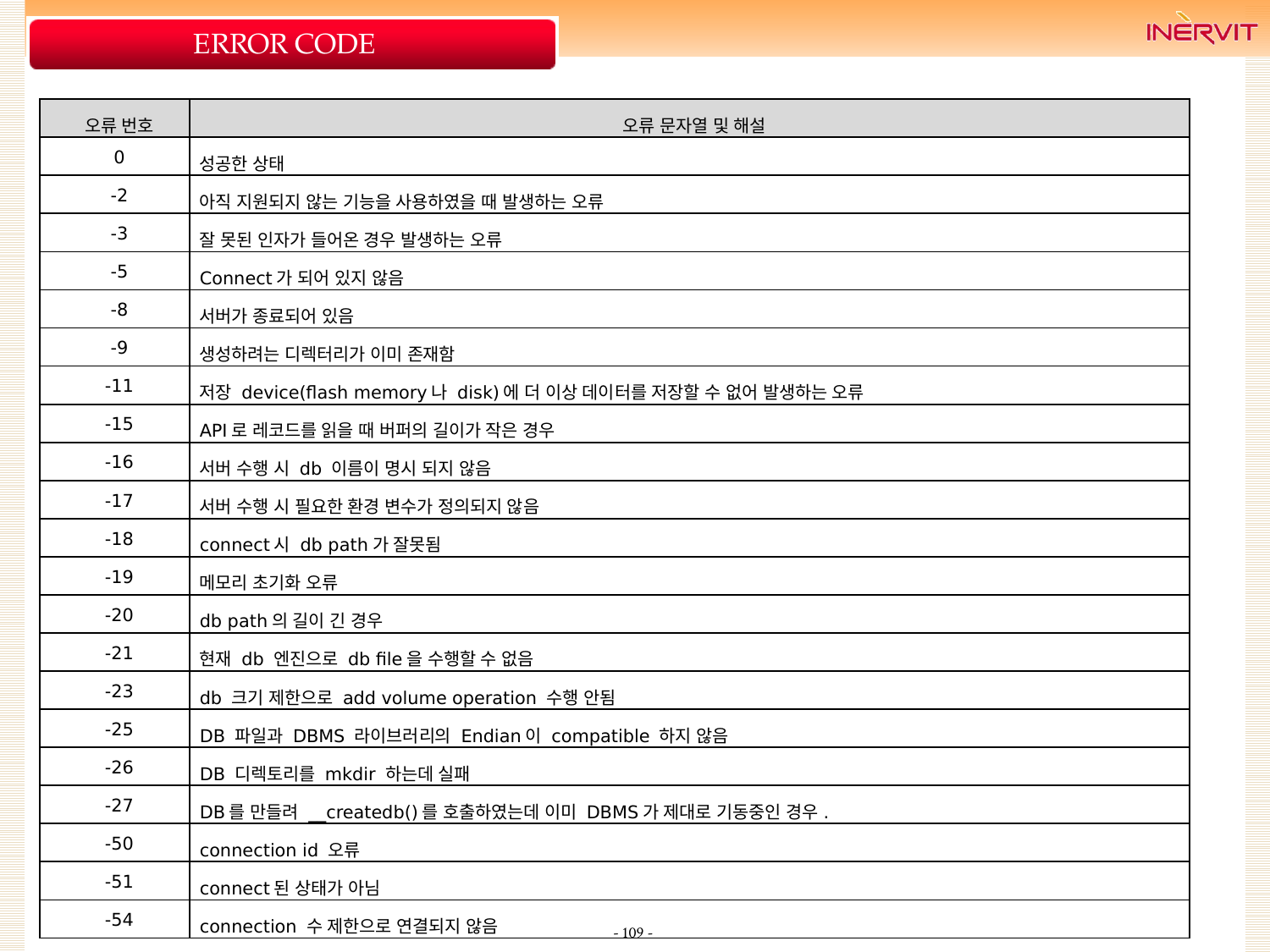

# ERROR CODE
| 오류 번호 | 오류 문자열 및 해설 |
| --- | --- |
| 0 | 성공한 상태 |
| -2 | 아직 지원되지 않는 기능을 사용하였을 때 발생하는 오류 |
| -3 | 잘 못된 인자가 들어온 경우 발생하는 오류 |
| -5 | Connect가 되어 있지 않음 |
| -8 | 서버가 종료되어 있음 |
| -9 | 생성하려는 디렉터리가 이미 존재함 |
| -11 | 저장 device(flash memory나 disk)에 더 이상 데이터를 저장할 수 없어 발생하는 오류 |
| -15 | API로 레코드를 읽을 때 버퍼의 길이가 작은 경우 |
| -16 | 서버 수행 시 db 이름이 명시 되지 않음 |
| -17 | 서버 수행 시 필요한 환경 변수가 정의되지 않음 |
| -18 | connect시 db path가 잘못됨 |
| -19 | 메모리 초기화 오류 |
| -20 | db path의 길이 긴 경우 |
| -21 | 현재 db 엔진으로 db file을 수행할 수 없음 |
| -23 | db 크기 제한으로 add volume operation 수행 안됨 |
| -25 | DB 파일과 DBMS 라이브러리의 Endian이 compatible 하지 않음 |
| -26 | DB 디렉토리를 mkdir 하는데 실패 |
| -27 | DB를 만들려 \_\_createdb()를 호출하였는데 이미 DBMS가 제대로 기동중인 경우. |
| -50 | connection id 오류 |
| -51 | connect된 상태가 아님 |
| -54 | connection 수 제한으로 연결되지 않음 |
- 109 -